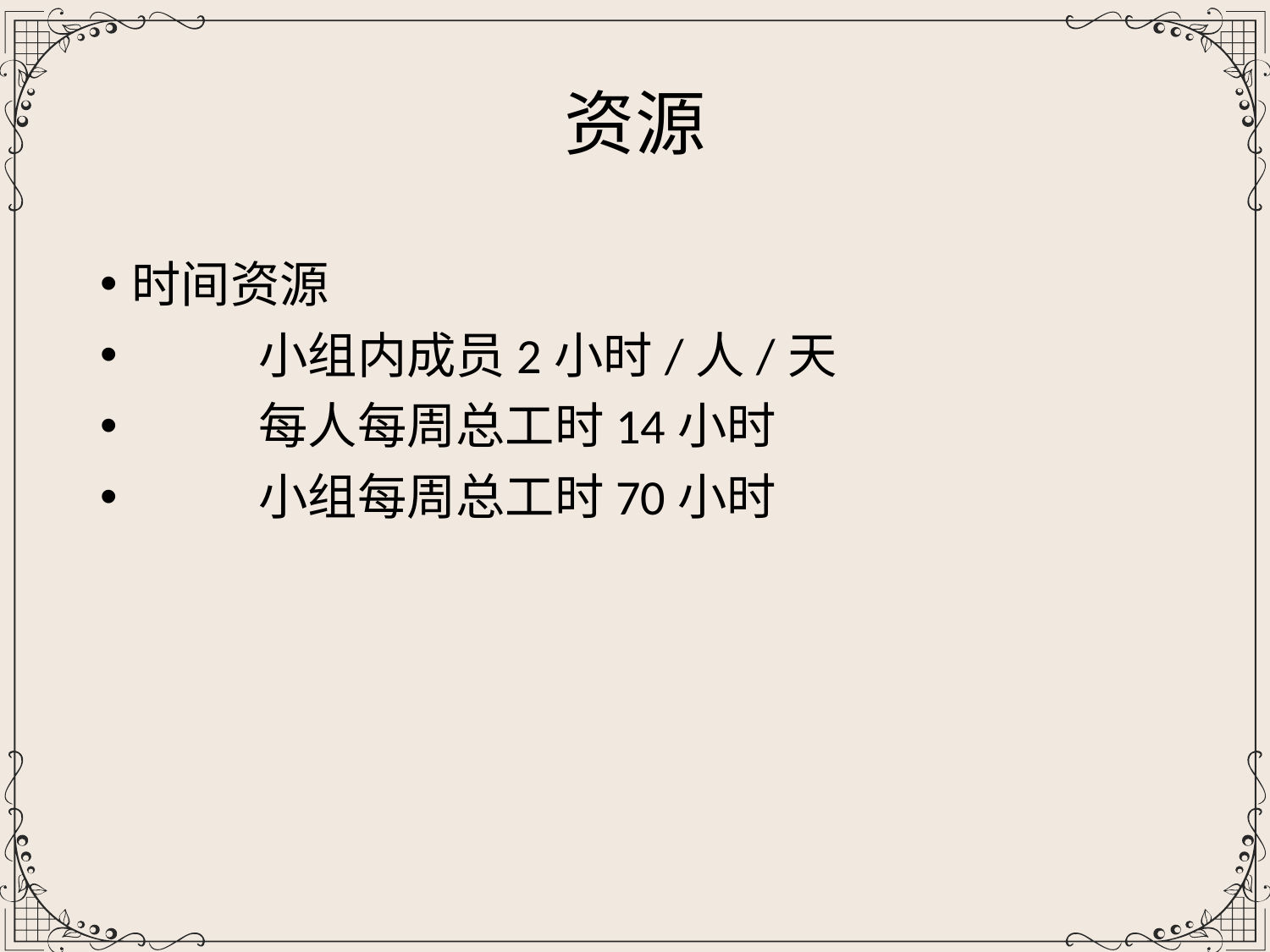

资源
时间资源
	小组内成员2小时/人/天
	每人每周总工时14小时
	小组每周总工时70小时